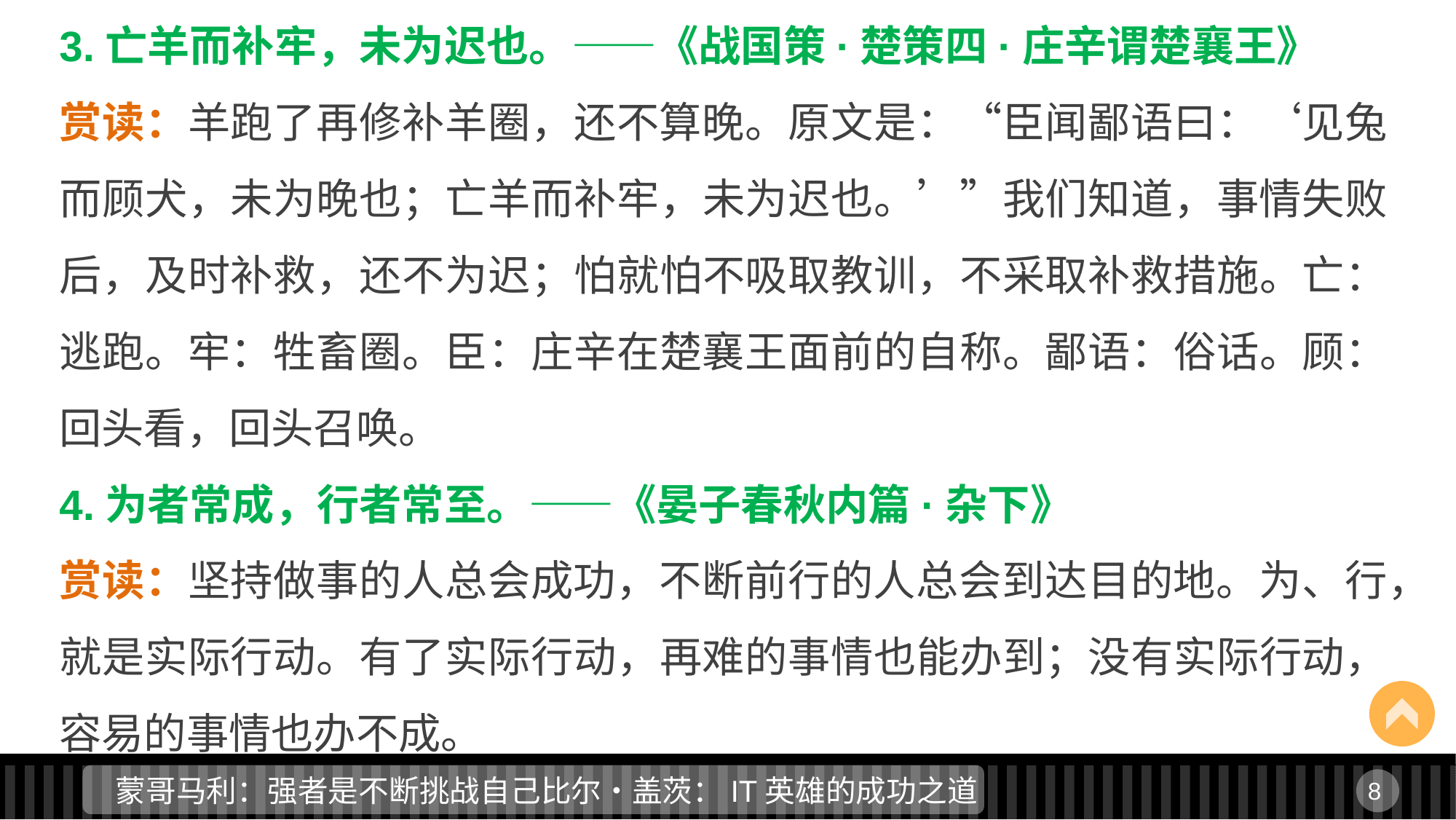

3.亡羊而补牢，未为迟也。——《战国策·楚策四·庄辛谓楚襄王》
赏读：羊跑了再修补羊圈，还不算晚。原文是：“臣闻鄙语曰：‘见兔而顾犬，未为晚也；亡羊而补牢，未为迟也。’”我们知道，事情失败后，及时补救，还不为迟；怕就怕不吸取教训，不采取补救措施。亡：逃跑。牢：牲畜圈。臣：庄辛在楚襄王面前的自称。鄙语：俗话。顾：回头看，回头召唤。
4.为者常成，行者常至。——《晏子春秋内篇·杂下》
赏读：坚持做事的人总会成功，不断前行的人总会到达目的地。为、行，就是实际行动。有了实际行动，再难的事情也能办到；没有实际行动，容易的事情也办不成。